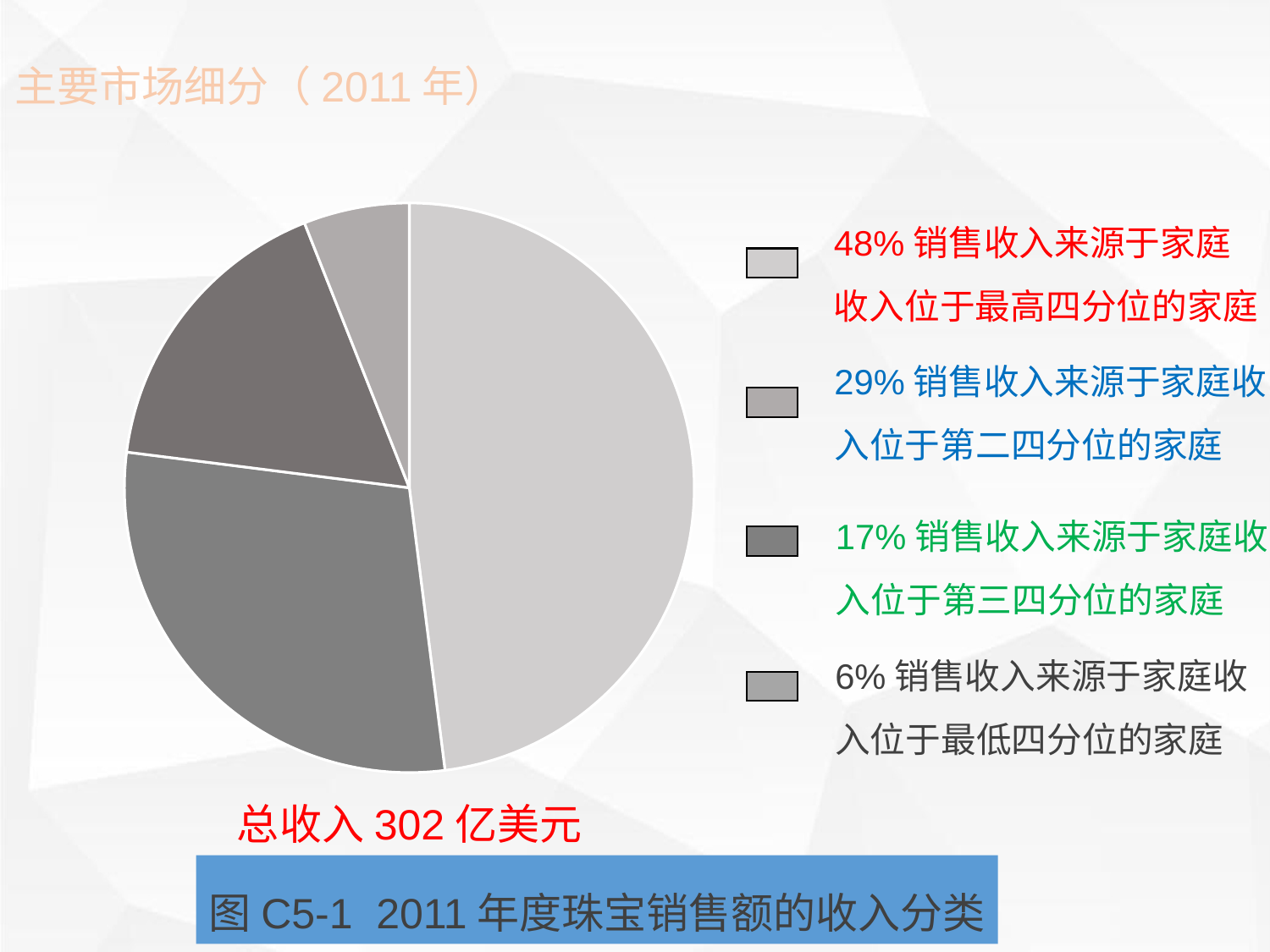

主要市场细分（2011年）

### Chart

| Category | 销售额 |
|---|---|
| 第一季度 | 0.48 |
| 第二季度 | 0.29 |
| 第三季度 | 0.17 |
| 第四季度 | 0.06 |
48%销售收入来源于家庭
收入位于最高四分位的家庭

29%销售收入来源于家庭收
入位于第二四分位的家庭

17%销售收入来源于家庭收
入位于第三四分位的家庭

6%销售收入来源于家庭收
入位于最低四分位的家庭

总收入302亿美元
图C5-1  2011年度珠宝销售额的收入分类